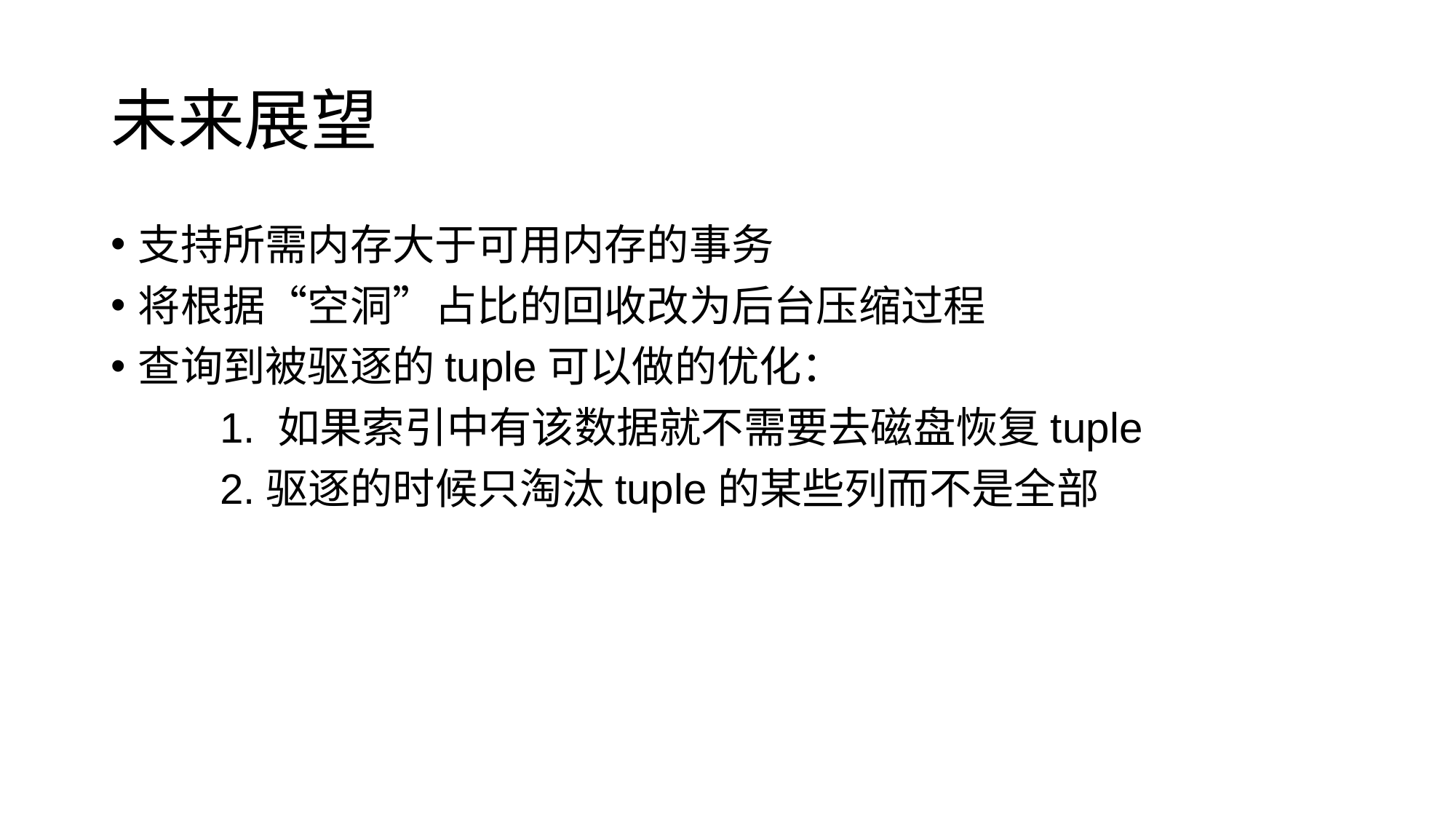

# 未来展望
支持所需内存大于可用内存的事务
将根据“空洞”占比的回收改为后台压缩过程
查询到被驱逐的tuple可以做的优化：
	1. 如果索引中有该数据就不需要去磁盘恢复tuple
	2.驱逐的时候只淘汰tuple的某些列而不是全部